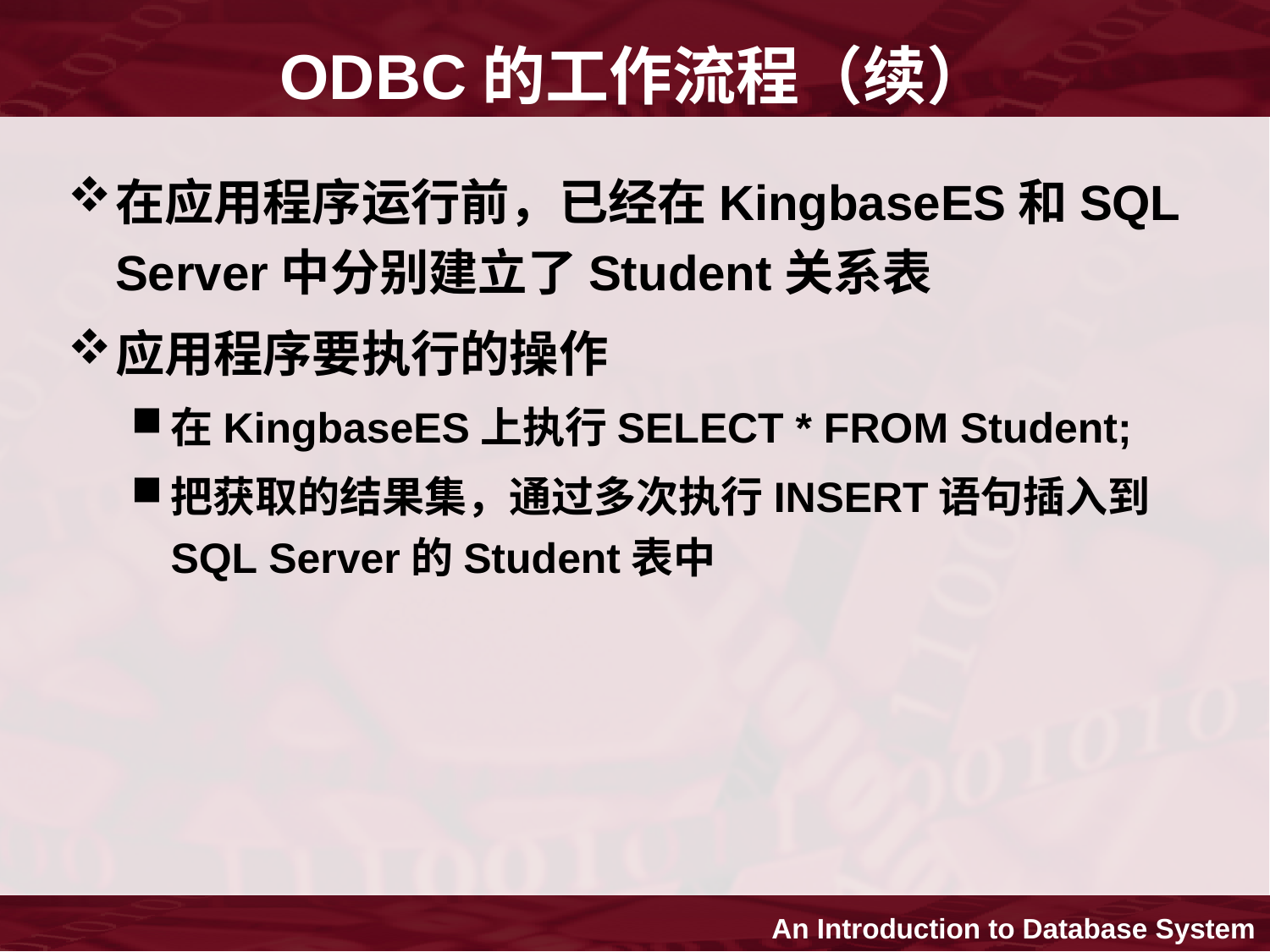

# ODBC的工作流程（续）
在应用程序运行前，已经在KingbaseES和SQL Server中分别建立了Student关系表
应用程序要执行的操作
在KingbaseES上执行SELECT * FROM Student;
把获取的结果集，通过多次执行INSERT语句插入到SQL Server的Student表中